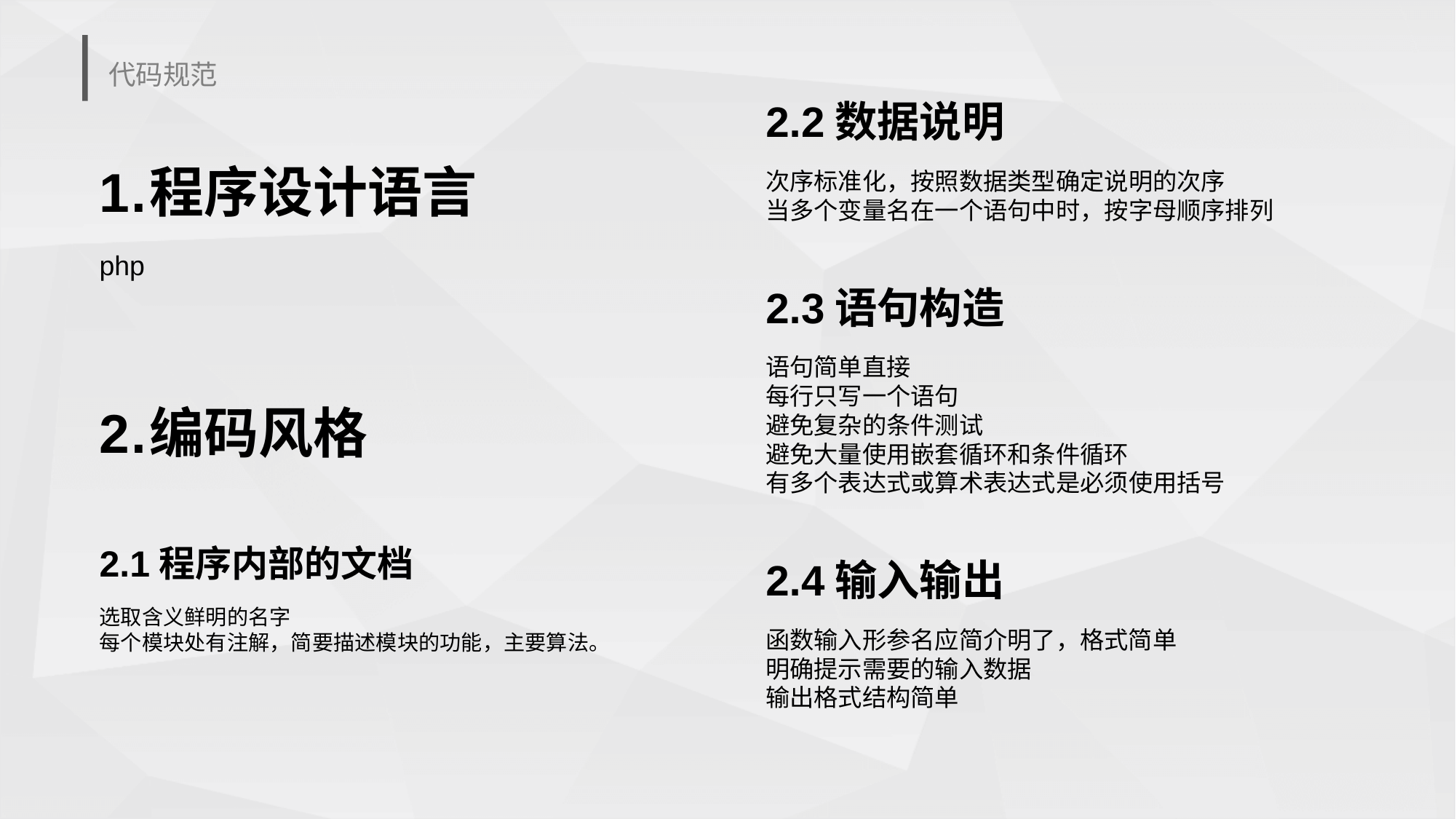

# 代码规范
2.2数据说明
次序标准化，按照数据类型确定说明的次序
当多个变量名在一个语句中时，按字母顺序排列
2.3语句构造
语句简单直接
每行只写一个语句
避免复杂的条件测试
避免大量使用嵌套循环和条件循环
有多个表达式或算术表达式是必须使用括号
2.4输入输出
函数输入形参名应简介明了，格式简单
明确提示需要的输入数据
输出格式结构简单
程序设计语言
php
编码风格
2.1程序内部的文档
选取含义鲜明的名字
每个模块处有注解，简要描述模块的功能，主要算法。